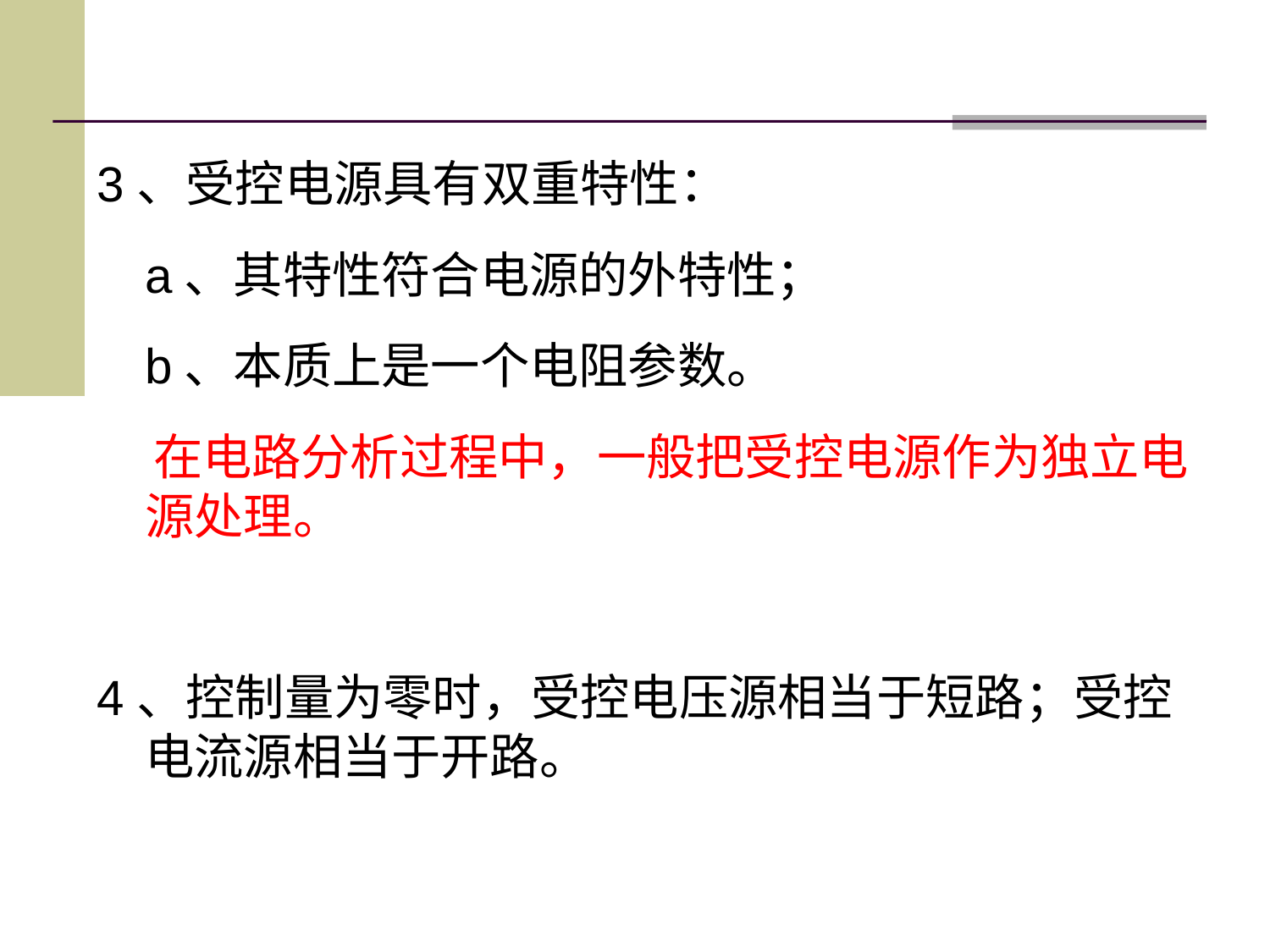

#
3、受控电源具有双重特性：
	a、其特性符合电源的外特性；
	b、本质上是一个电阻参数。
    在电路分析过程中，一般把受控电源作为独立电源处理。

4、控制量为零时，受控电压源相当于短路；受控电流源相当于开路。